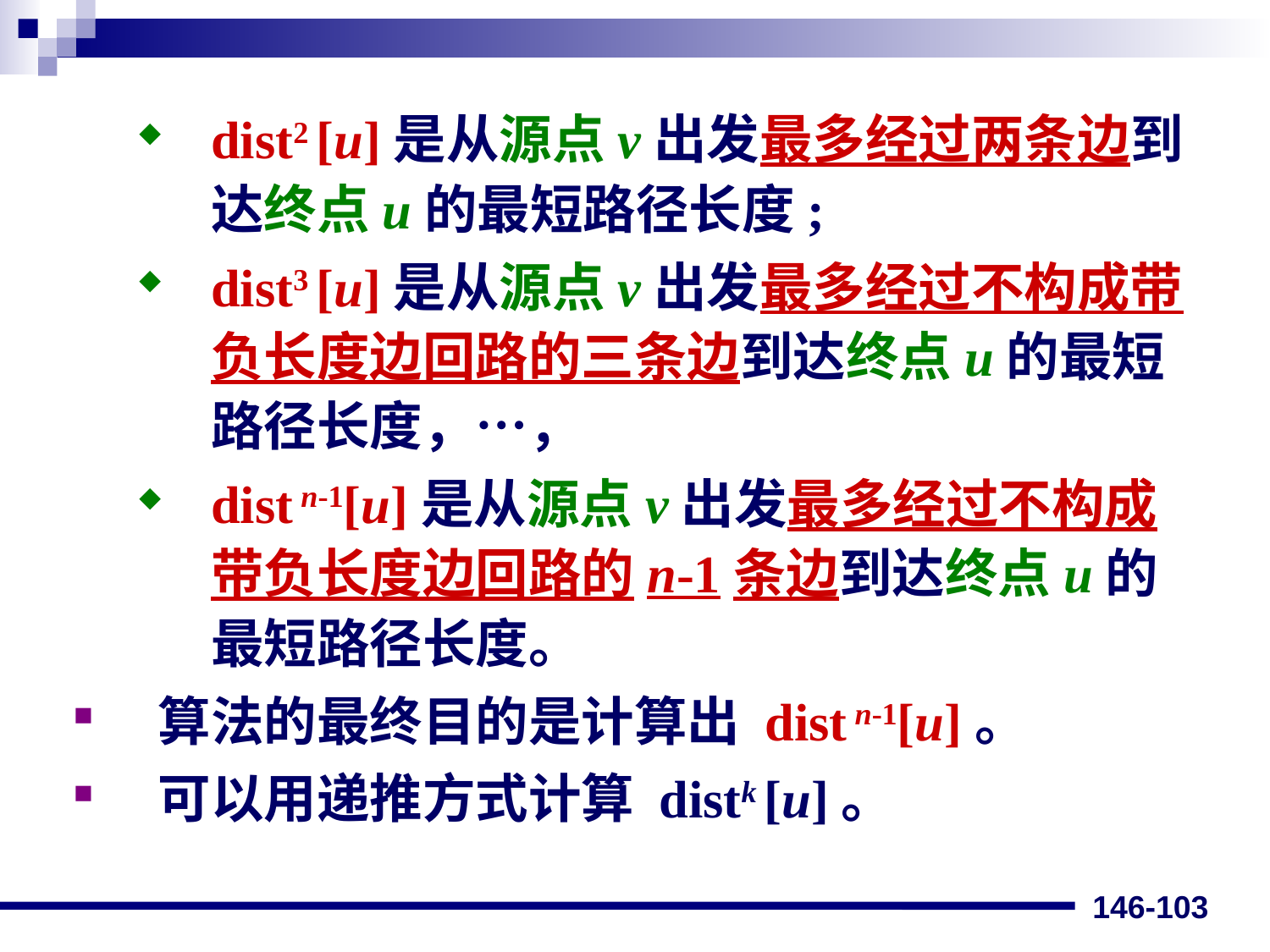

dist2 [u]是从源点v出发最多经过两条边到达终点u的最短路径长度;
dist3 [u]是从源点v出发最多经过不构成带负长度边回路的三条边到达终点u的最短路径长度，…，
dist n-1[u]是从源点v出发最多经过不构成带负长度边回路的n-1条边到达终点u的最短路径长度。
算法的最终目的是计算出 dist n-1[u]。
可以用递推方式计算 distk [u]。
146-103